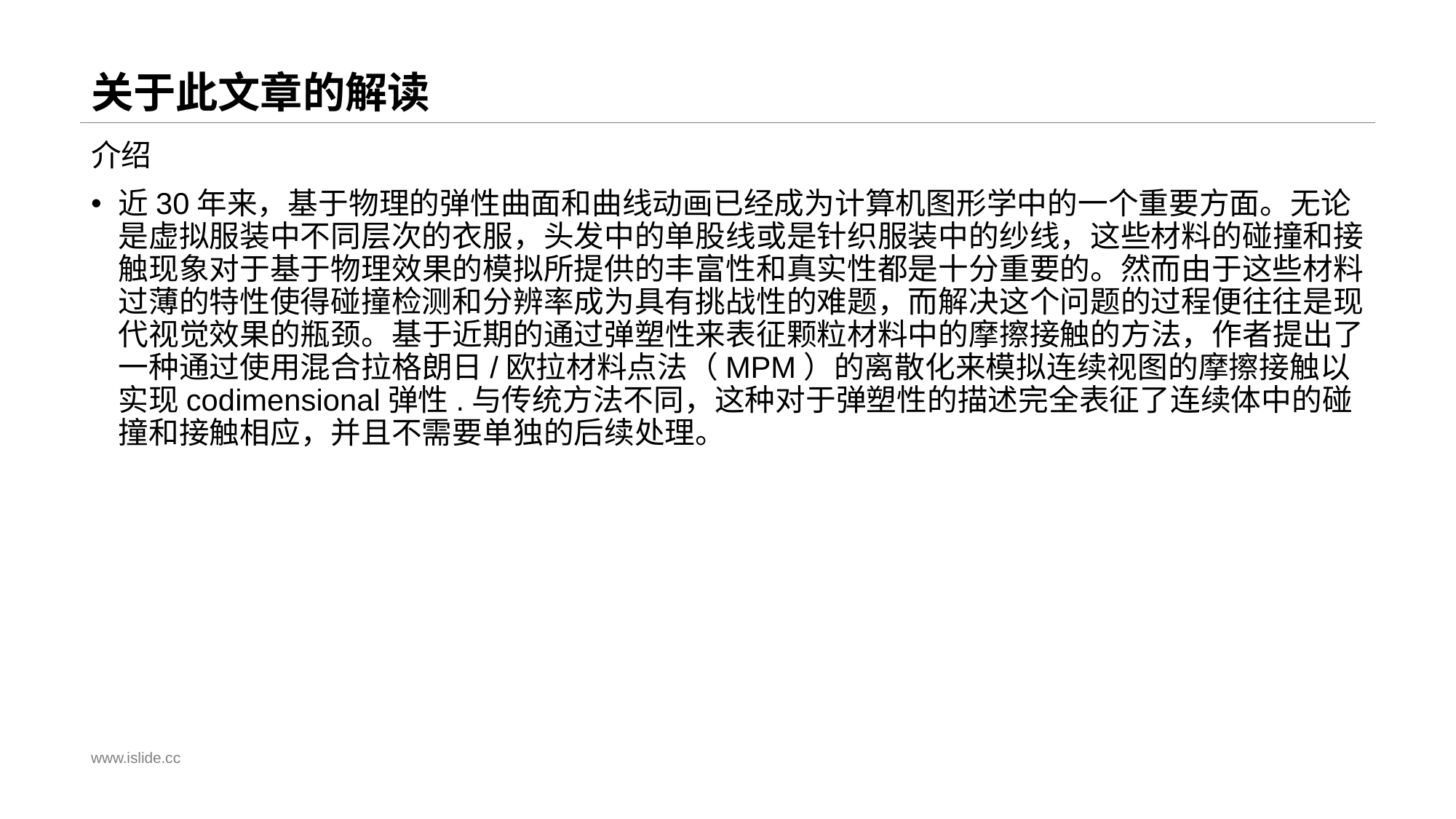

# 关于此文章的解读
介绍
近30年来，基于物理的弹性曲面和曲线动画已经成为计算机图形学中的一个重要方面。无论是虚拟服装中不同层次的衣服，头发中的单股线或是针织服装中的纱线，这些材料的碰撞和接触现象对于基于物理效果的模拟所提供的丰富性和真实性都是十分重要的。然而由于这些材料过薄的特性使得碰撞检测和分辨率成为具有挑战性的难题，而解决这个问题的过程便往往是现代视觉效果的瓶颈。基于近期的通过弹塑性来表征颗粒材料中的摩擦接触的方法，作者提出了一种通过使用混合拉格朗日/欧拉材料点法（MPM）的离散化来模拟连续视图的摩擦接触以实现codimensional弹性.与传统方法不同，这种对于弹塑性的描述完全表征了连续体中的碰撞和接触相应，并且不需要单独的后续处理。
www.islide.cc
5